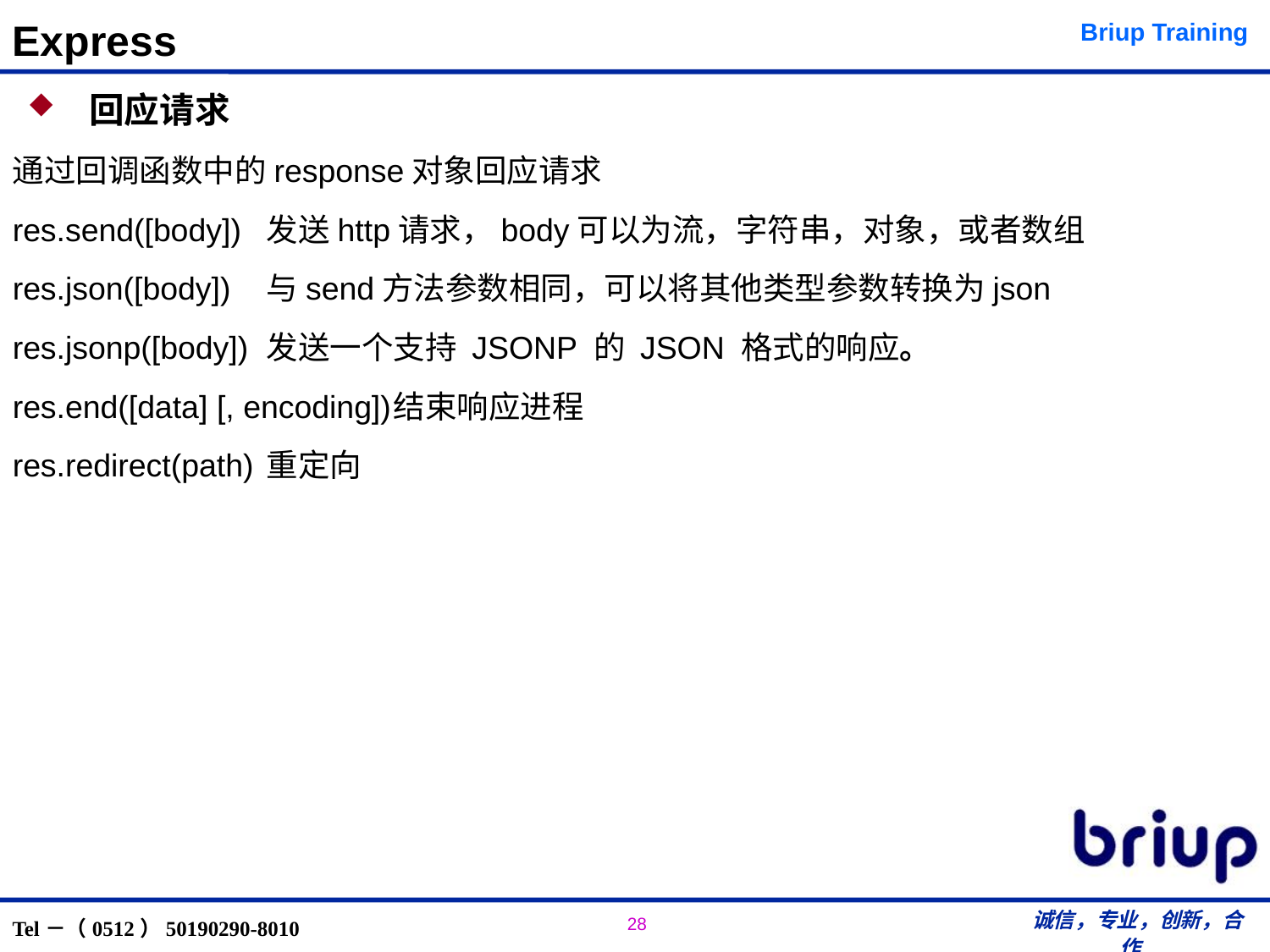

# Express
 回应请求
通过回调函数中的response对象回应请求
res.send([body])	发送http请求，body可以为流，字符串，对象，或者数组
res.json([body])	与send方法参数相同，可以将其他类型参数转换为json
res.jsonp([body])	发送一个支持 JSONP 的 JSON 格式的响应。
res.end([data] [, encoding])	结束响应进程
res.redirect(path)	重定向